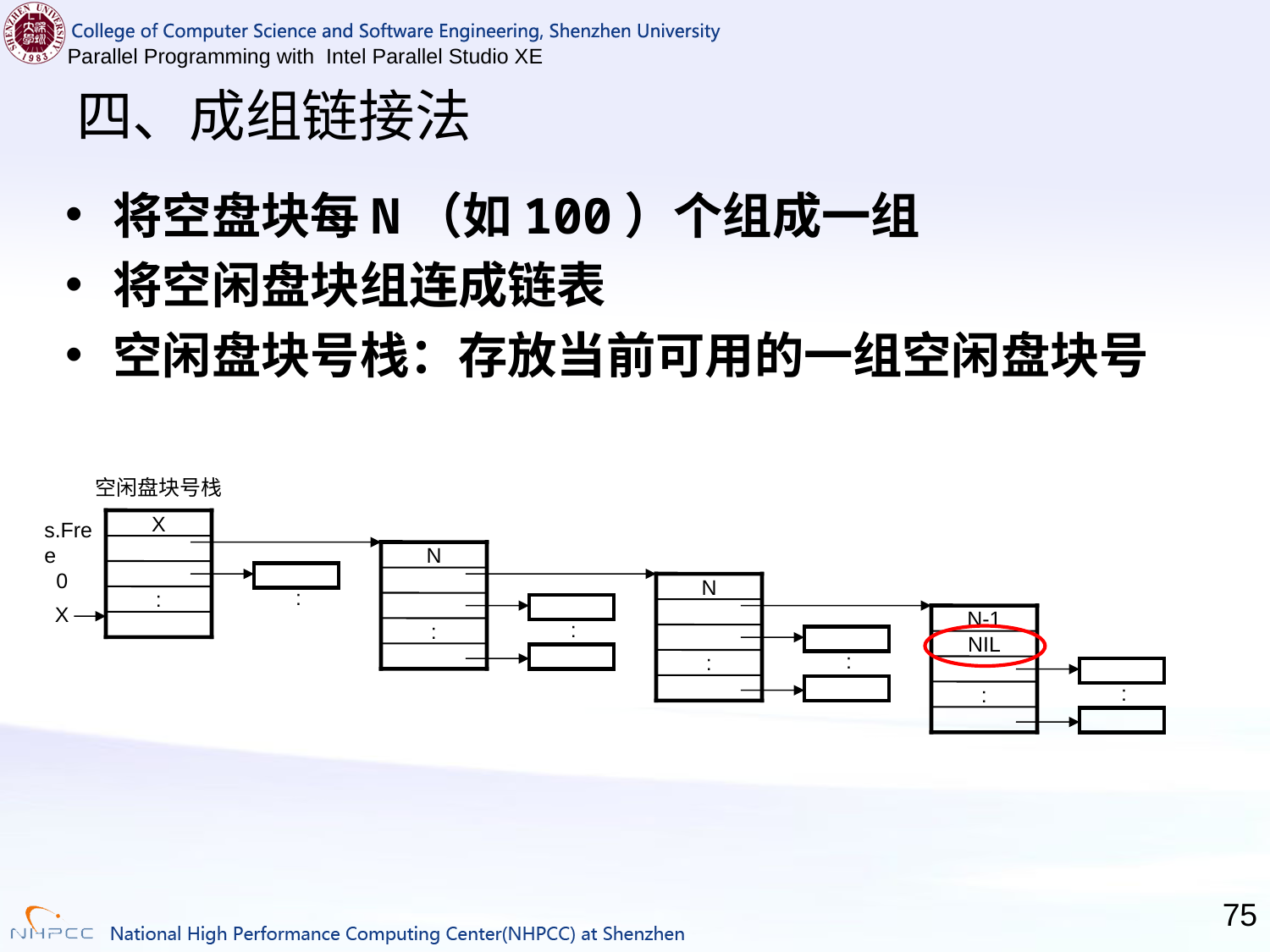

# 四、成组链接法
将空盘块每N（如100）个组成一组
将空闲盘块组连成链表
空闲盘块号栈：存放当前可用的一组空闲盘块号
空闲盘块号栈
s.Free
  0
X

:
:

N

:
:

N

:
:

X
N-1

NIL

:
:

75